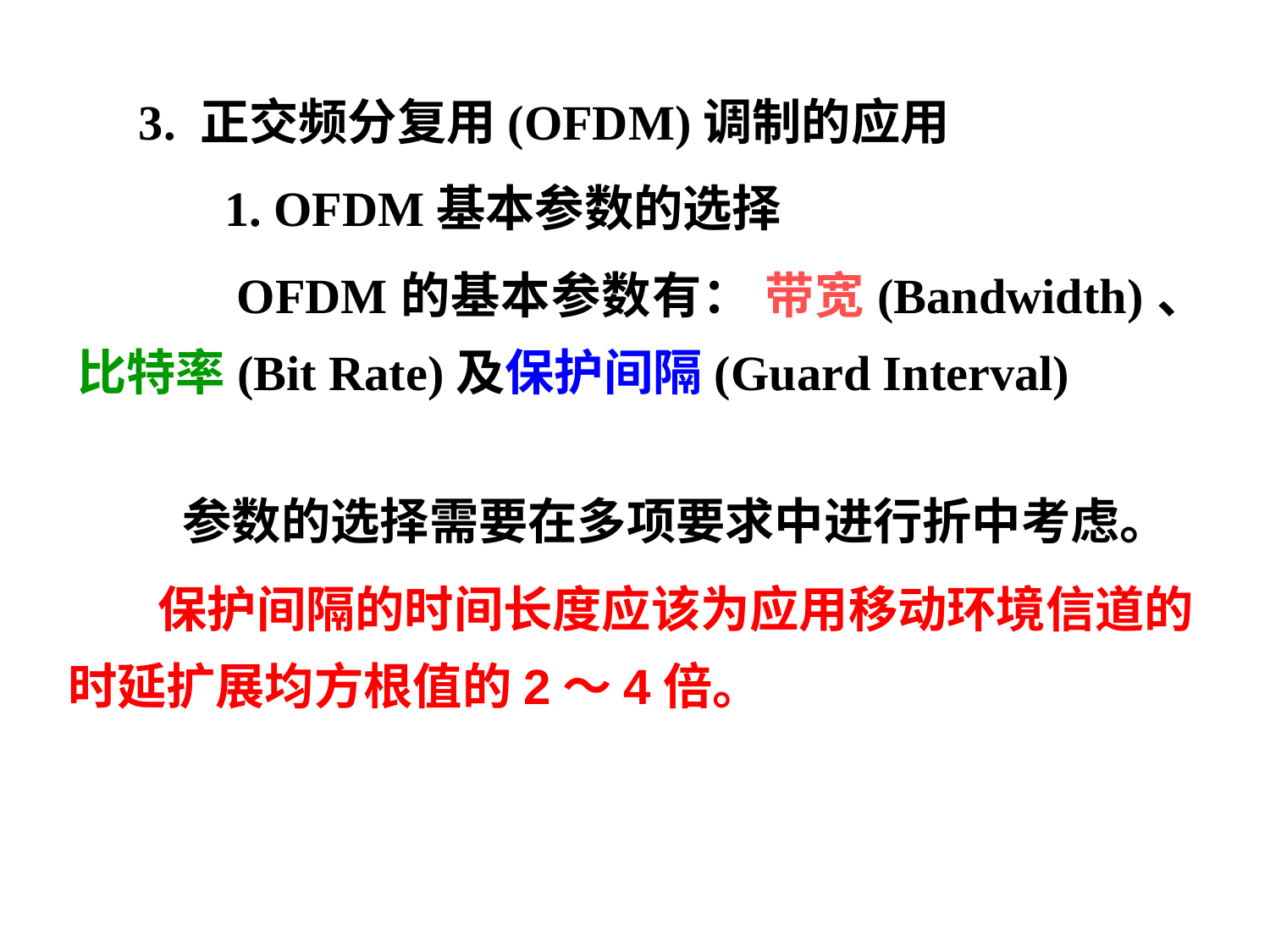

3. 正交频分复用(OFDM)调制的应用
            1. OFDM基本参数的选择
            OFDM的基本参数有： 带宽(Bandwidth)、 比特率(Bit Rate)及保护间隔(Guard Interval)
        参数的选择需要在多项要求中进行折中考虑。
       保护间隔的时间长度应该为应用移动环境信道的时延扩展均方根值的2～4倍。